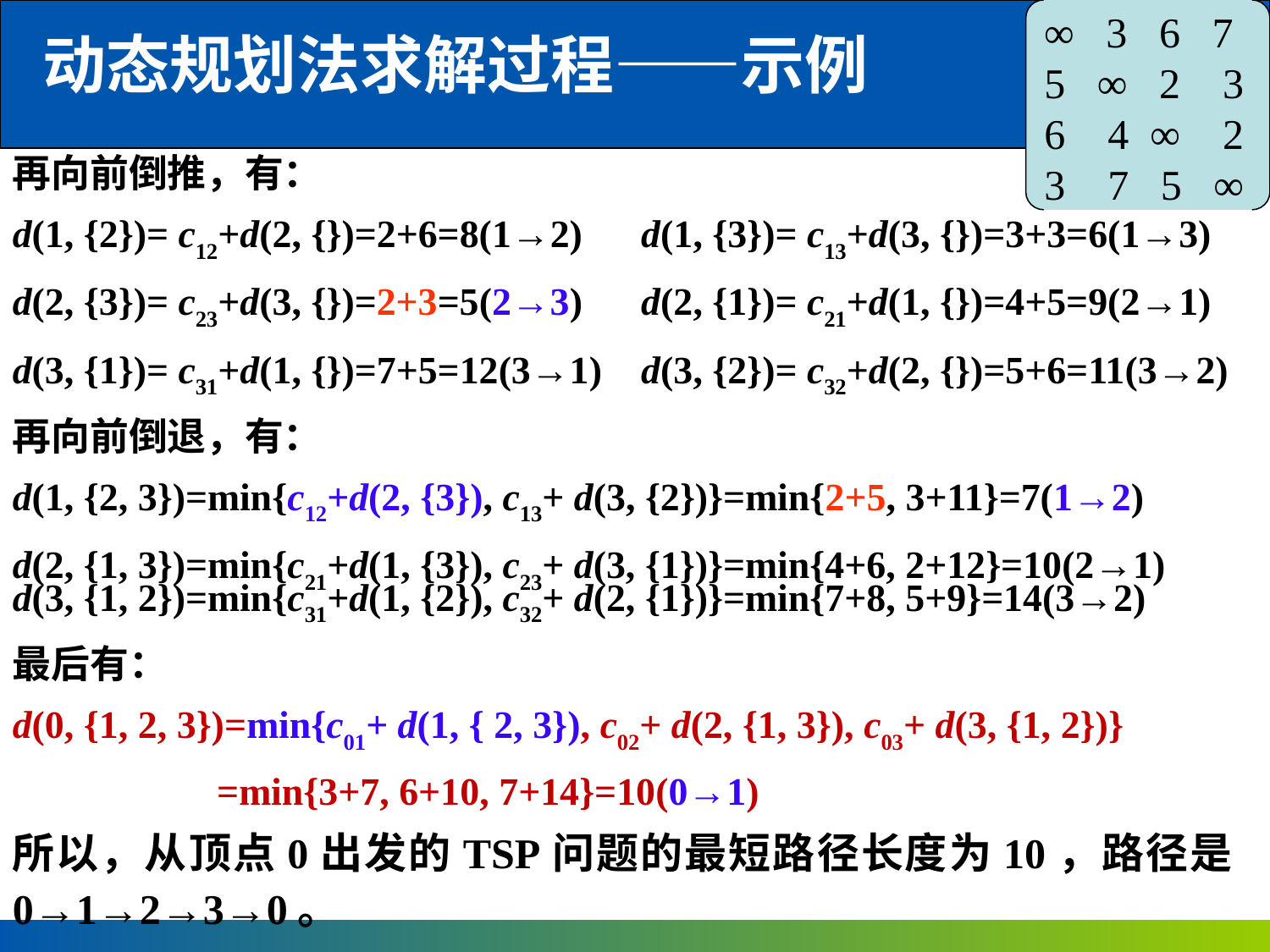

∞   3   6   7
 5   ∞   2    3
 6    4  ∞    2
 3    7   5   ∞
动态规划法求解过程——示例
再向前倒推，有：
d(1, {2})= c12+d(2, {})=2+6=8(1→2)      d(1, {3})= c13+d(3, {})=3+3=6(1→3)
d(2, {3})= c23+d(3, {})=2+3=5(2→3)      d(2, {1})= c21+d(1, {})=4+5=9(2→1)
d(3, {1})= c31+d(1, {})=7+5=12(3→1)    d(3, {2})= c32+d(2, {})=5+6=11(3→2)
再向前倒退，有：
d(1, {2, 3})=min{c12+d(2, {3}), c13+ d(3, {2})}=min{2+5, 3+11}=7(1→2)
d(2, {1, 3})=min{c21+d(1, {3}), c23+ d(3, {1})}=min{4+6, 2+12}=10(2→1)
d(3, {1, 2})=min{c31+d(1, {2}), c32+ d(2, {1})}=min{7+8, 5+9}=14(3→2)
最后有：
d(0, {1, 2, 3})=min{c01+ d(1, { 2, 3}), c02+ d(2, {1, 3}), c03+ d(3, {1, 2})}
                     =min{3+7, 6+10, 7+14}=10(0→1)
所以，从顶点0出发的TSP问题的最短路径长度为10，路径是0→1→2→3→0。